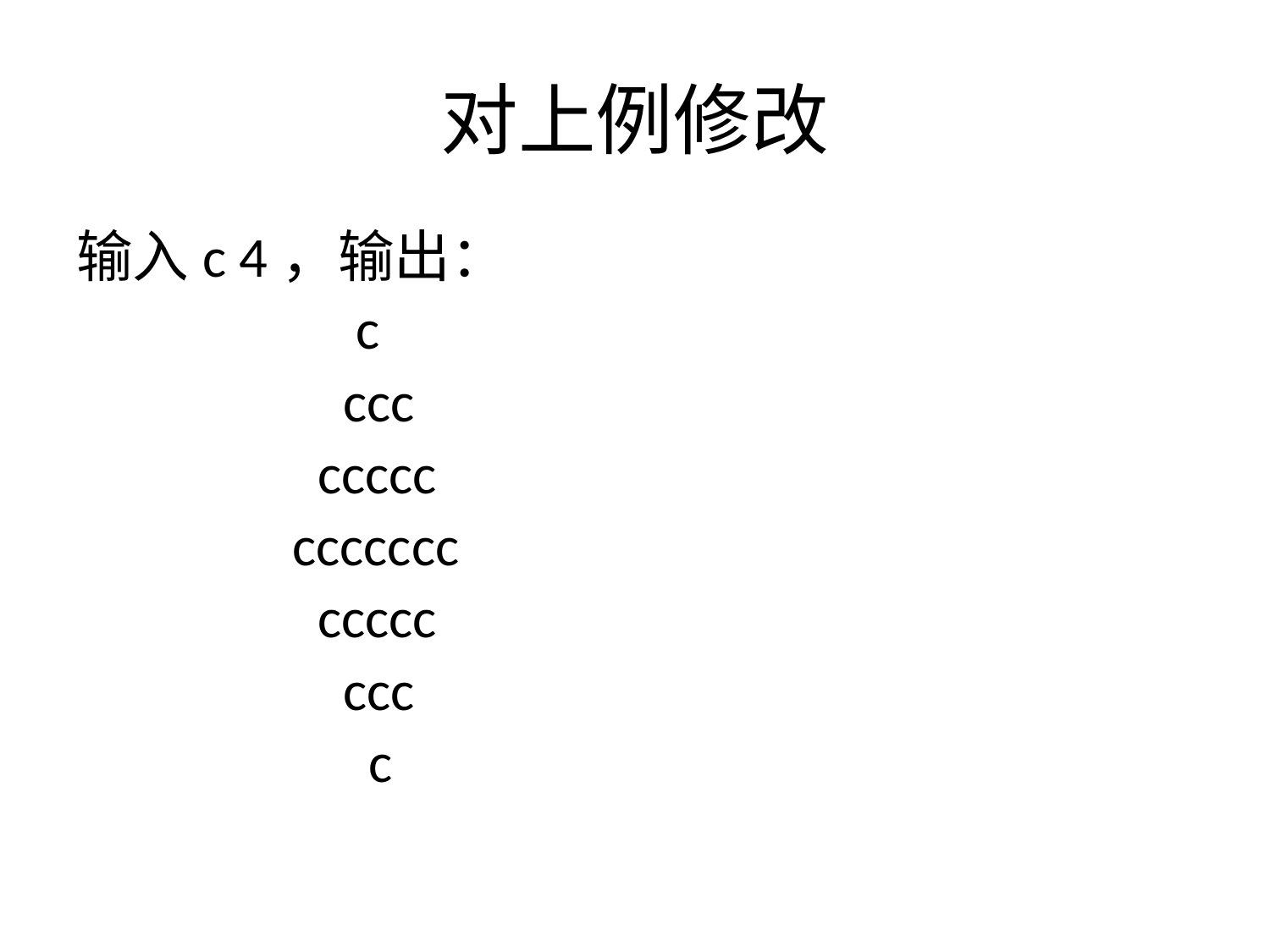

# 对上例修改
输入c 4，输出：
                      c
                     ccc
                   ccccc
                 ccccccc
                   ccccc
                     ccc
                       c